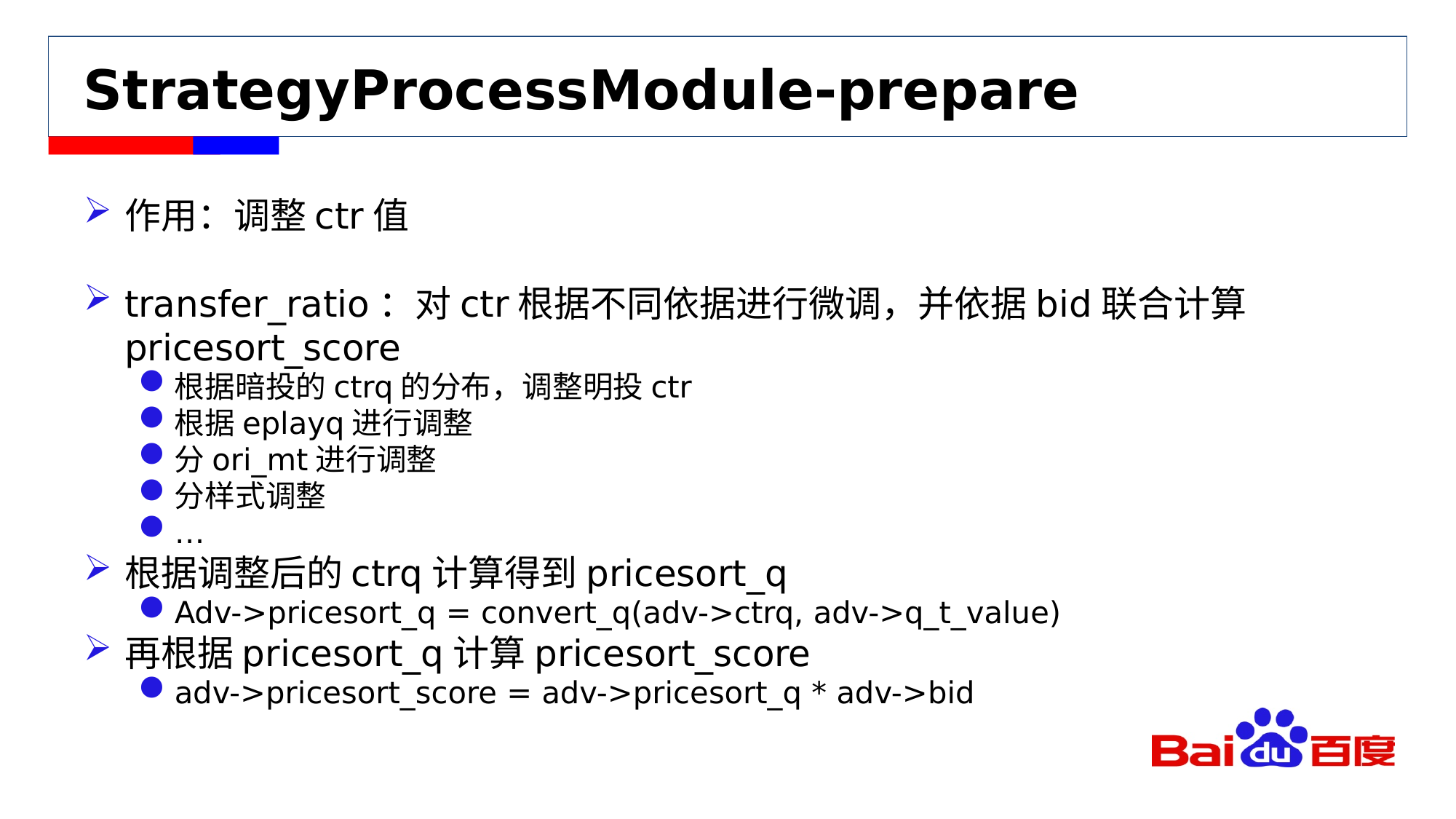

# StrategyProcessModule-prepare
作用：调整ctr值

transfer_ratio：对ctr根据不同依据进行微调，并依据bid联合计算pricesort_score
根据暗投的ctrq的分布，调整明投ctr
根据eplayq进行调整
分ori_mt进行调整
分样式调整
…
根据调整后的ctrq计算得到pricesort_q
Adv->pricesort_q = convert_q(adv->ctrq, adv->q_t_value)
再根据pricesort_q计算pricesort_score
adv->pricesort_score = adv->pricesort_q * adv->bid